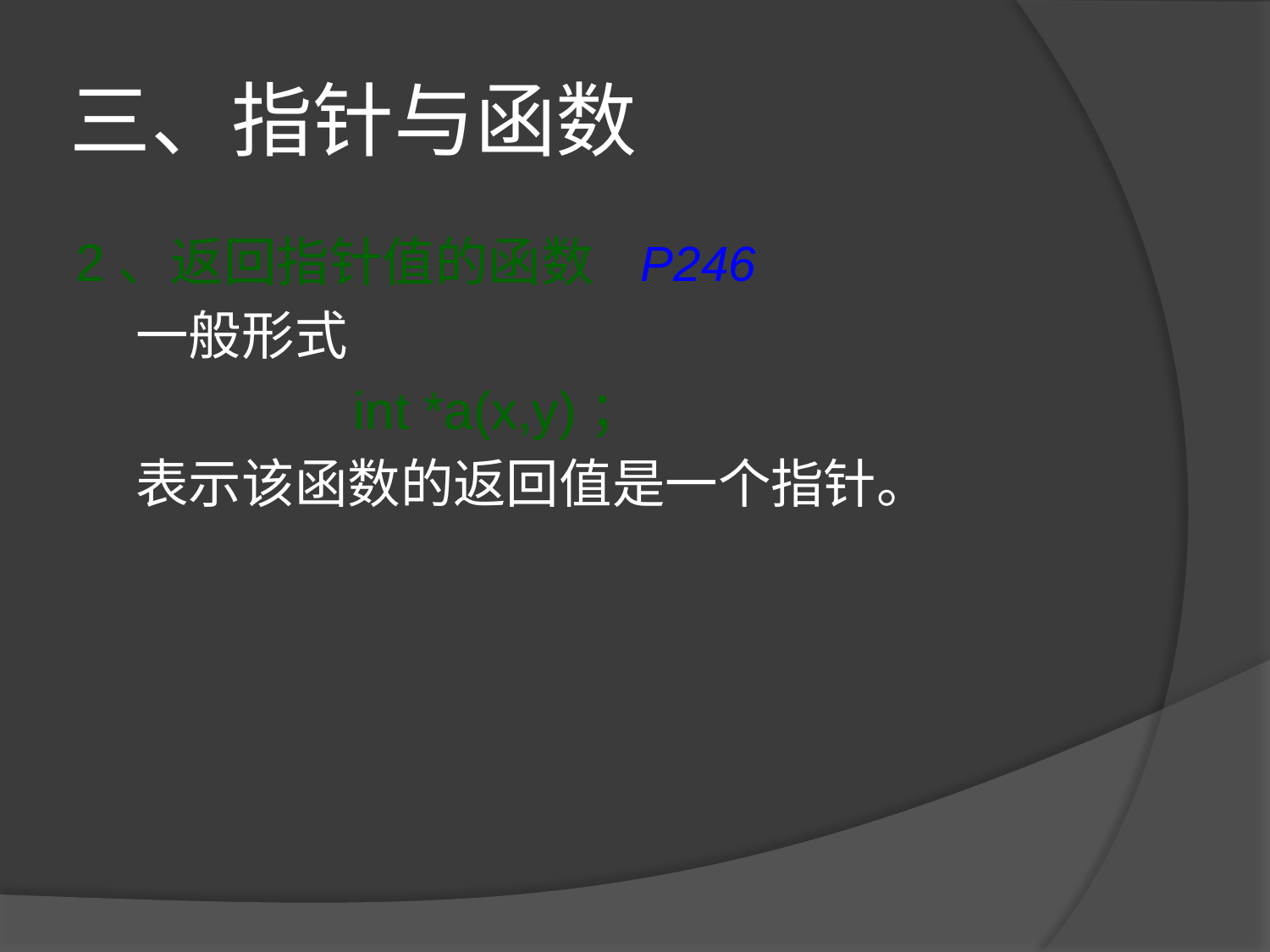

# 三、指针与函数
2、返回指针值的函数   P246
    一般形式
                   int *a(x,y)；
    表示该函数的返回值是一个指针。